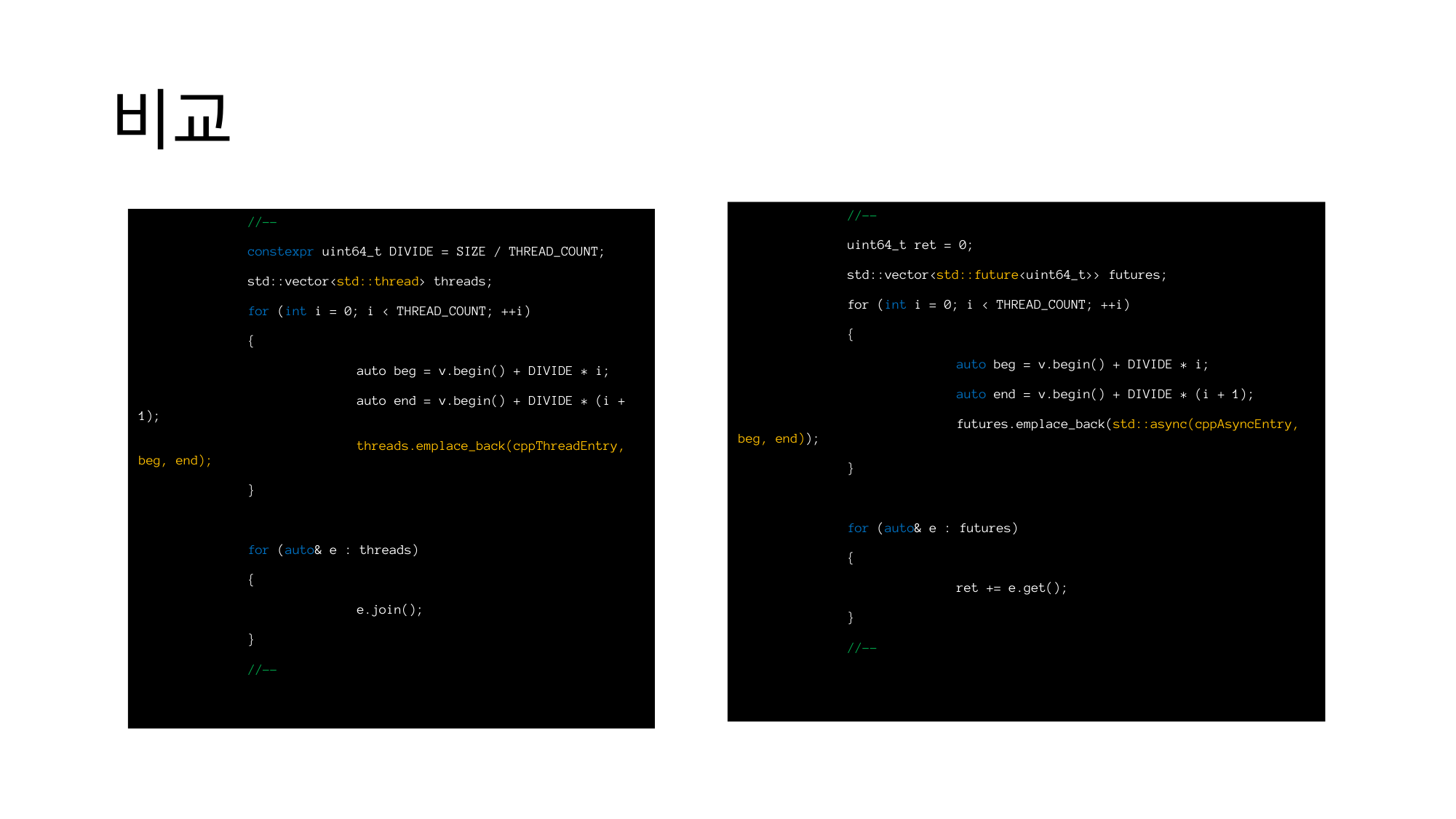

# 비교
	//--
	uint64_t ret = 0;
	std::vector<std::future<uint64_t>> futures;
	for (int i = 0; i < THREAD_COUNT; ++i)
	{
		auto beg = v.begin() + DIVIDE * i;
		auto end = v.begin() + DIVIDE * (i + 1);
		futures.emplace_back(std::async(cppAsyncEntry, beg, end));
	}

	for (auto& e : futures)
	{
		ret += e.get();
	}
	//--
	//--
	constexpr uint64_t DIVIDE = SIZE / THREAD_COUNT;
	std::vector<std::thread> threads;
	for (int i = 0; i < THREAD_COUNT; ++i)
	{
		auto beg = v.begin() + DIVIDE * i;
		auto end = v.begin() + DIVIDE * (i + 1);
		threads.emplace_back(cppThreadEntry, beg, end);
	}

	for (auto& e : threads)
	{
		e.join();
	}
	//--